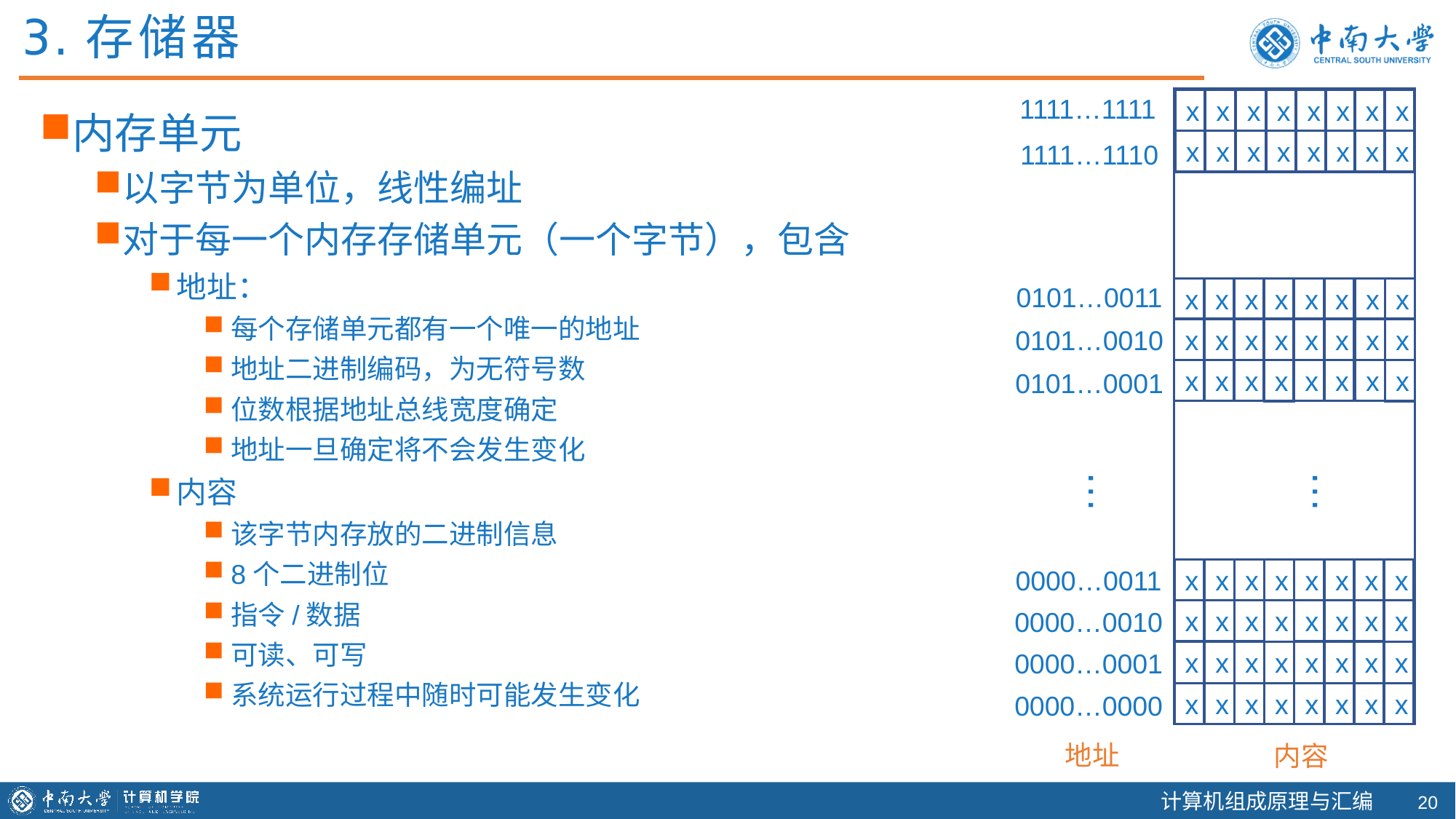

3.存储器
1111…1111

x
x
x
x
x
x
x
x
内存单元
以字节为单位，线性编址
对于每一个内存存储单元（一个字节），包含
地址：
每个存储单元都有一个唯一的地址
地址二进制编码，为无符号数
位数根据地址总线宽度确定
地址一旦确定将不会发生变化
内容
该字节内存放的二进制信息
8个二进制位
指令/数据
可读、可写
系统运行过程中随时可能发生变化
x
x
x
x
x
x
x
x
1111…1110
0101…0011
x
x
x
x
x
x
x
x
0101…0010
x
x
x
x
x
x
x
x
x
x
x
x
x
x
x
x
0101…0001
…
…
0000…0011
x
x
x
x
x
x
x
x
0000…0010
x
x
x
x
x
x
x
x
0000…0001
x
x
x
x
x
x
x
x
x
x
x
x
x
x
x
x
0000…0000
地址
内容
20